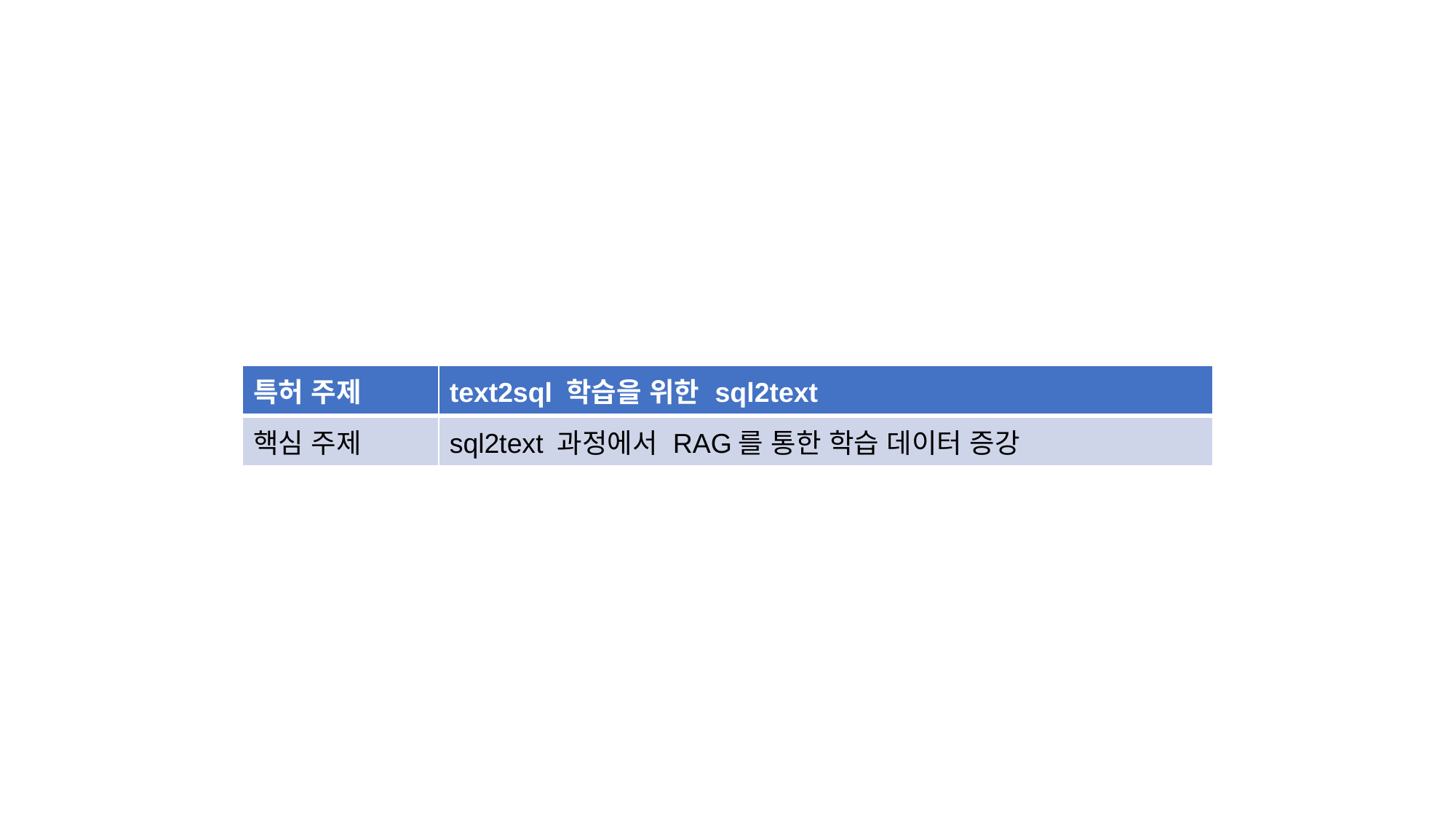

| 특허 주제 | text2sql 학습을 위한 sql2text |
| --- | --- |
| 핵심 주제 | sql2text 과정에서 RAG를 통한 학습 데이터 증강 |